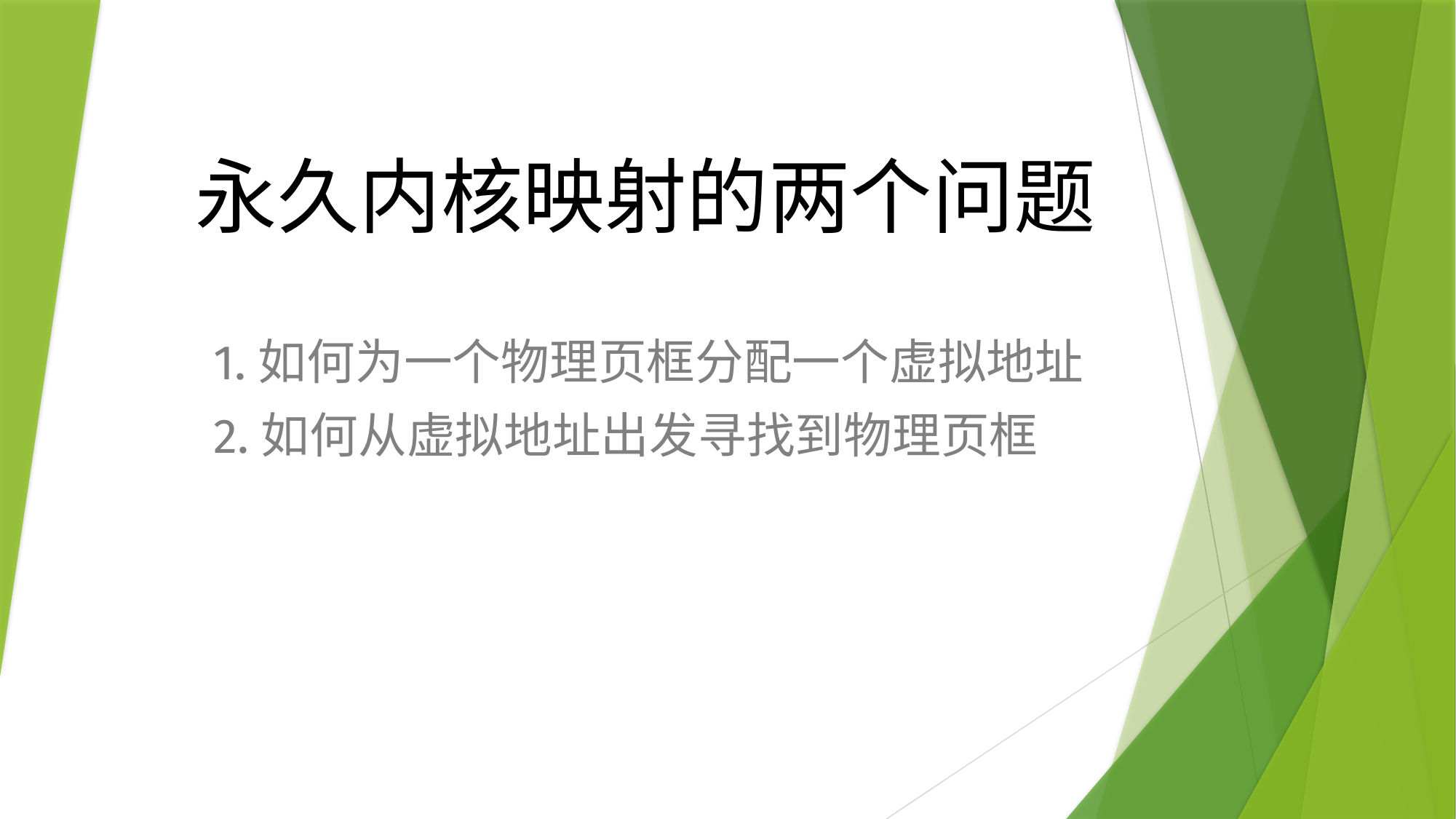

# 永久内核映射的两个问题
1.如何为一个物理页框分配一个虚拟地址
2.如何从虚拟地址出发寻找到物理页框